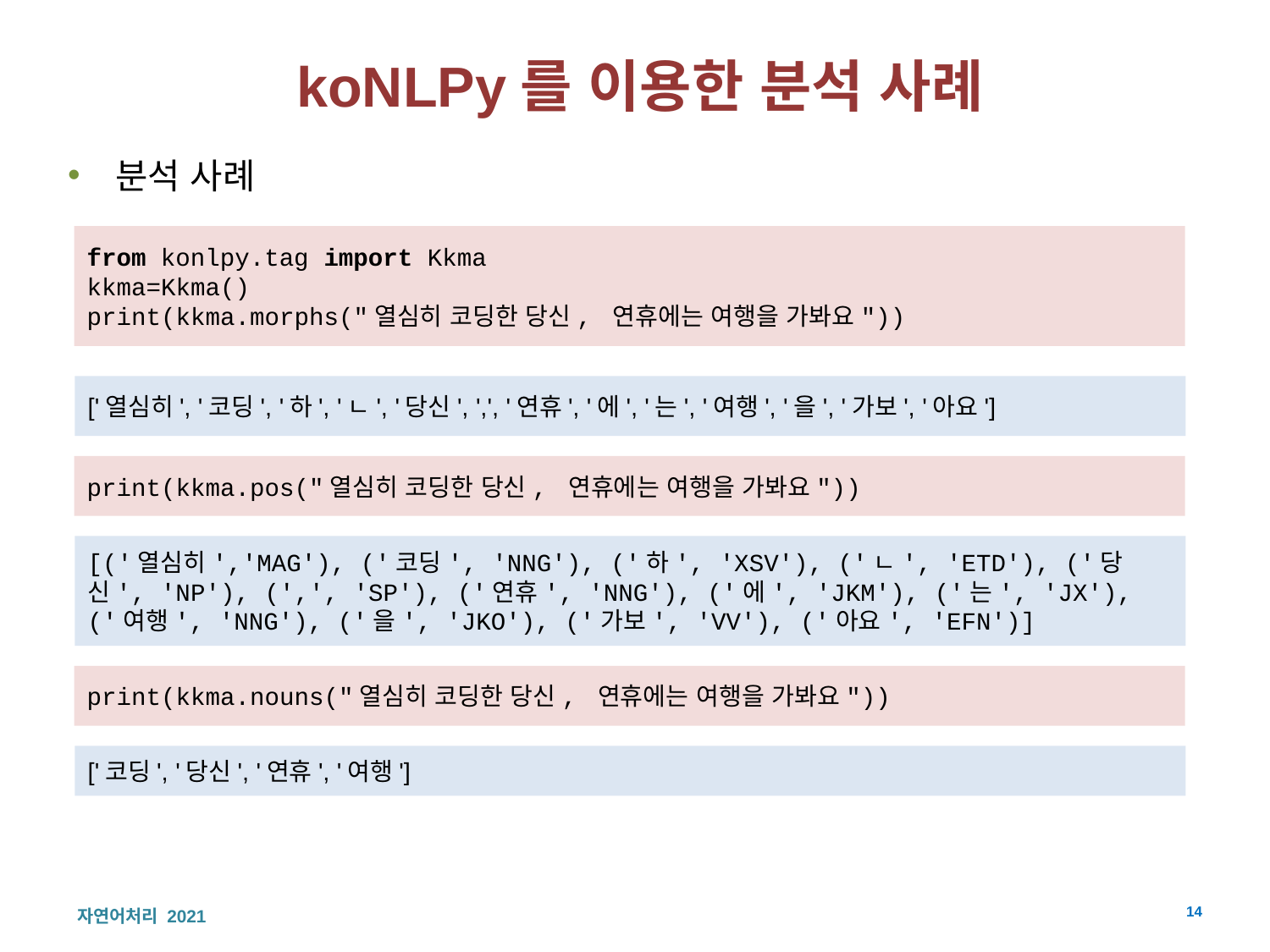

# koNLPy를 이용한 분석 사례
분석 사례
from konlpy.tag import Kkma
kkma=Kkma()
print(kkma.morphs("열심히 코딩한 당신, 연휴에는 여행을 가봐요"))
['열심히', '코딩', '하', 'ㄴ', '당신', ',', '연휴', '에', '는', '여행', '을', '가보', '아요']
print(kkma.pos("열심히 코딩한 당신, 연휴에는 여행을 가봐요"))
[('열심히','MAG'), ('코딩', 'NNG'), ('하', 'XSV'), ('ㄴ', 'ETD'), ('당신', 'NP'), (',', 'SP'), ('연휴', 'NNG'), ('에', 'JKM'), ('는', 'JX'), ('여행', 'NNG'), ('을', 'JKO'), ('가보', 'VV'), ('아요', 'EFN')]
print(kkma.nouns("열심히 코딩한 당신, 연휴에는 여행을 가봐요"))
['코딩', '당신', '연휴', '여행']